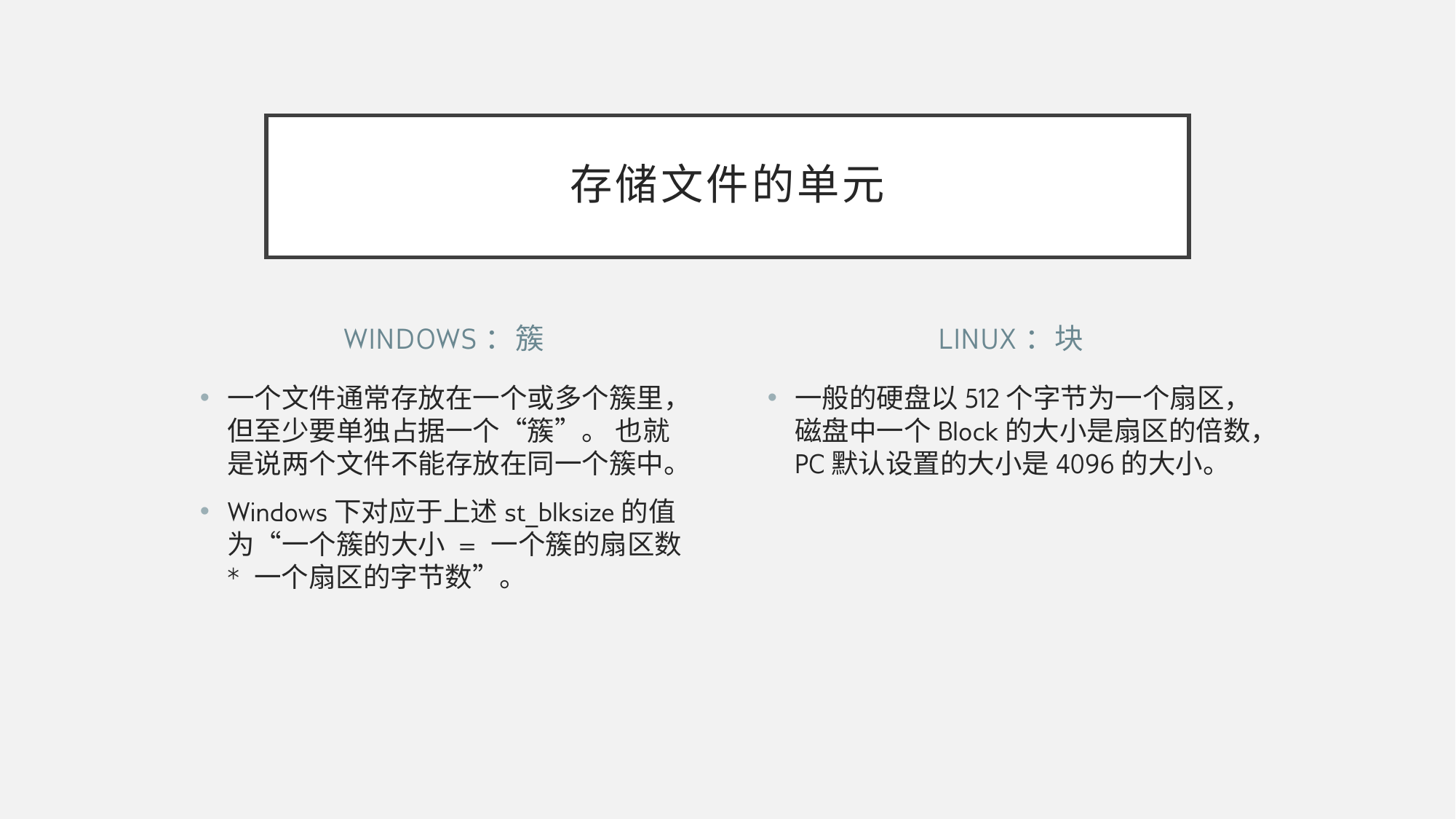

# 存储文件的单元
Windows：簇
Linux：块
一个文件通常存放在一个或多个簇里，但至少要单独占据一个“簇”。 也就是说两个文件不能存放在同一个簇中。
Windows下对应于上述st_blksize的值为“一个簇的大小 = 一个簇的扇区数 * 一个扇区的字节数”。
一般的硬盘以512个字节为一个扇区，磁盘中一个Block的大小是扇区的倍数，PC默认设置的大小是4096的大小。